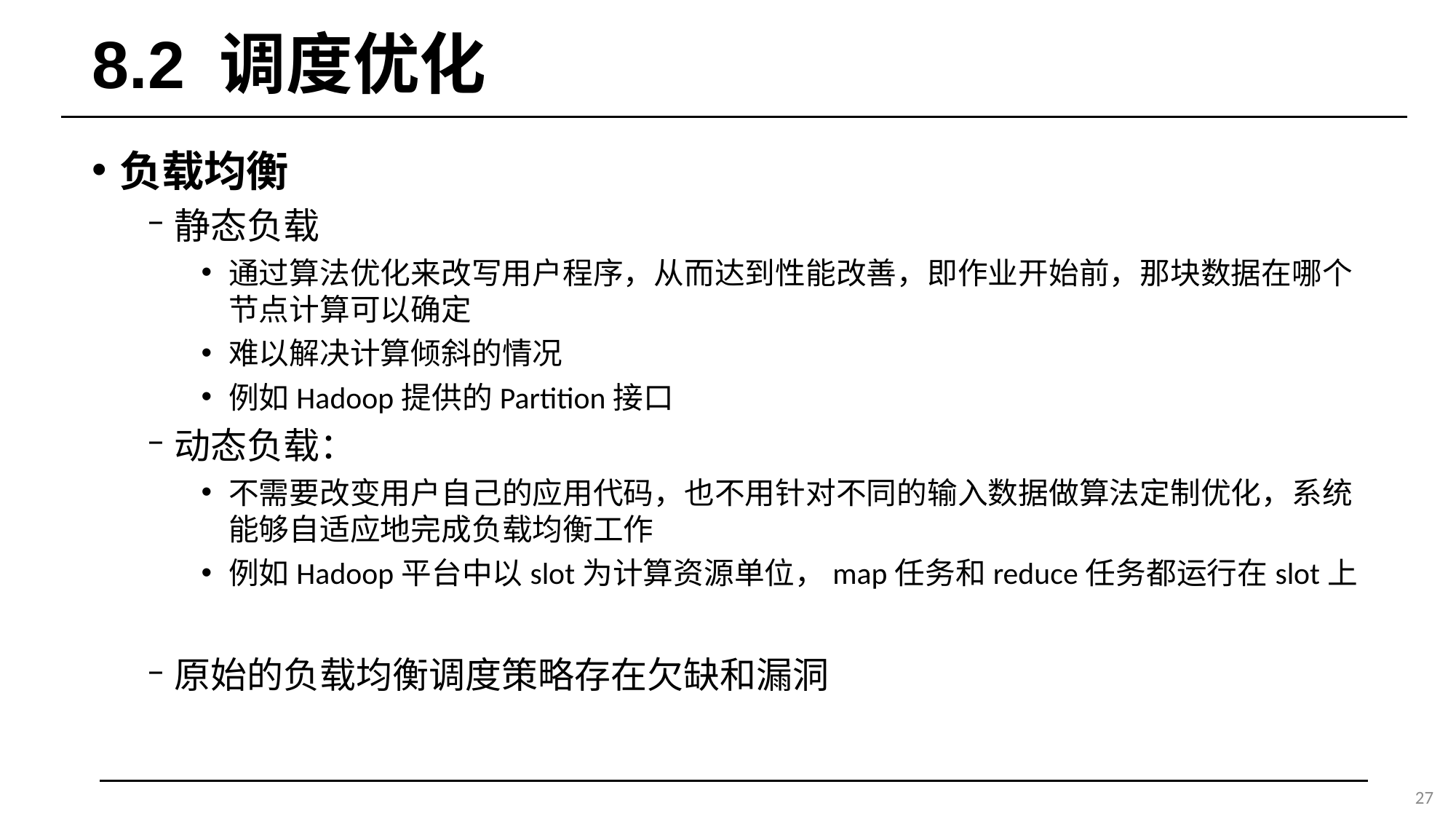

# 8.2 调度优化
负载均衡
静态负载
通过算法优化来改写用户程序，从而达到性能改善，即作业开始前，那块数据在哪个节点计算可以确定
难以解决计算倾斜的情况
例如Hadoop提供的Partition接口
动态负载：
不需要改变用户自己的应用代码，也不用针对不同的输入数据做算法定制优化，系统能够自适应地完成负载均衡工作
例如Hadoop平台中以slot为计算资源单位，map任务和reduce任务都运行在slot上

原始的负载均衡调度策略存在欠缺和漏洞

27